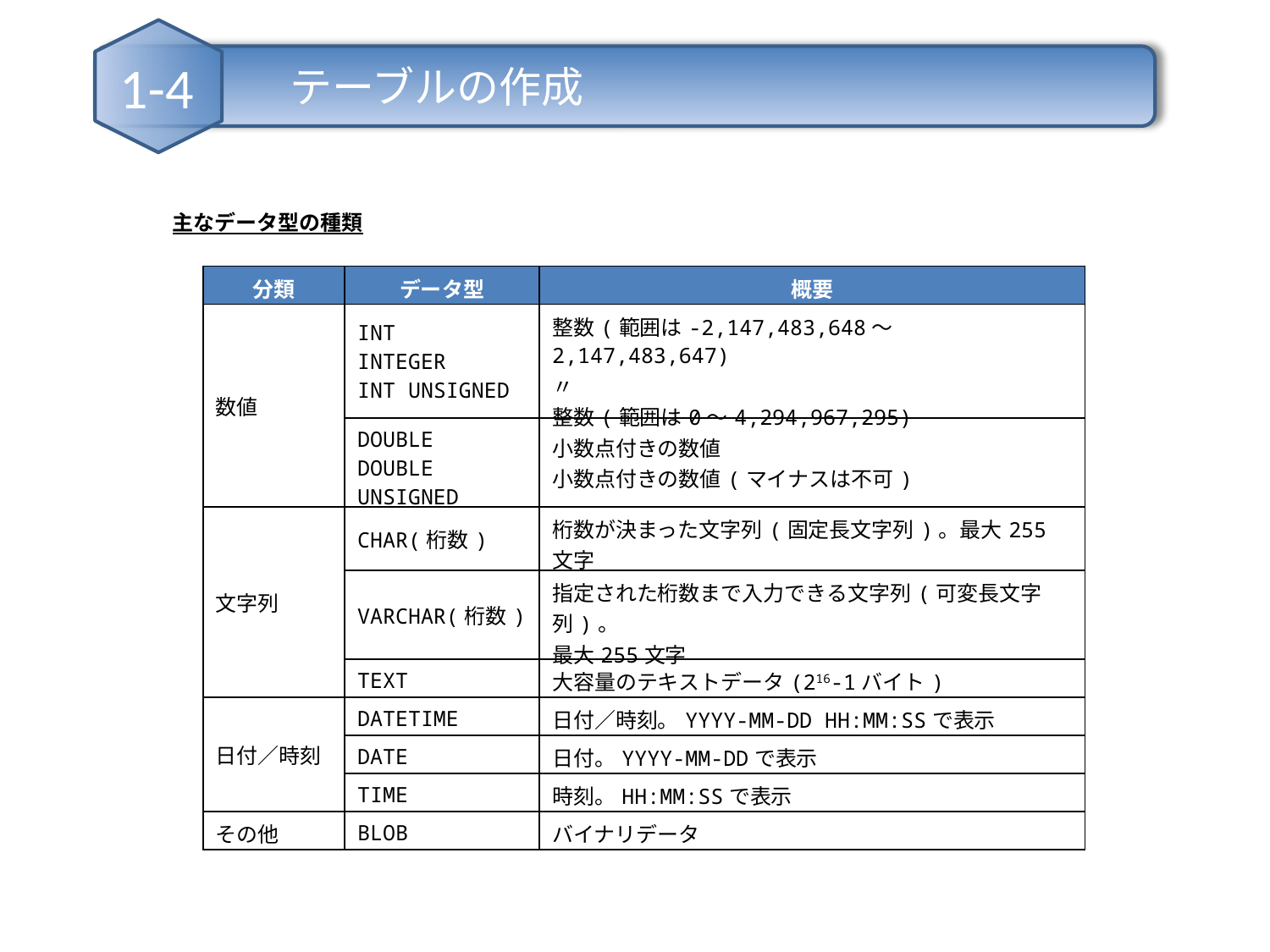

テーブルの作成
1-4
主なデータ型の種類
| 分類 | データ型 | 概要 |
| --- | --- | --- |
| 数値 | INT INTEGER INT UNSIGNED | 整数(範囲は-2,147,483,648～2,147,483,647) 〃 整数(範囲は0～4,294,967,295) |
|  | DOUBLE DOUBLE UNSIGNED | 小数点付きの数値 小数点付きの数値(マイナスは不可) |
| 文字列 | CHAR(桁数) | 桁数が決まった文字列(固定長文字列)。最大255文字 |
|  | VARCHAR(桁数) | 指定された桁数まで入力できる文字列(可変長文字列)。 最大255文字 |
|  | TEXT | 大容量のテキストデータ(216-1バイト) |
| 日付／時刻 | DATETIME | 日付／時刻。YYYY-MM-DD HH:MM:SSで表示 |
|  | DATE | 日付。YYYY-MM-DDで表示 |
|  | TIME | 時刻。HH:MM:SSで表示 |
| その他 | BLOB | バイナリデータ |